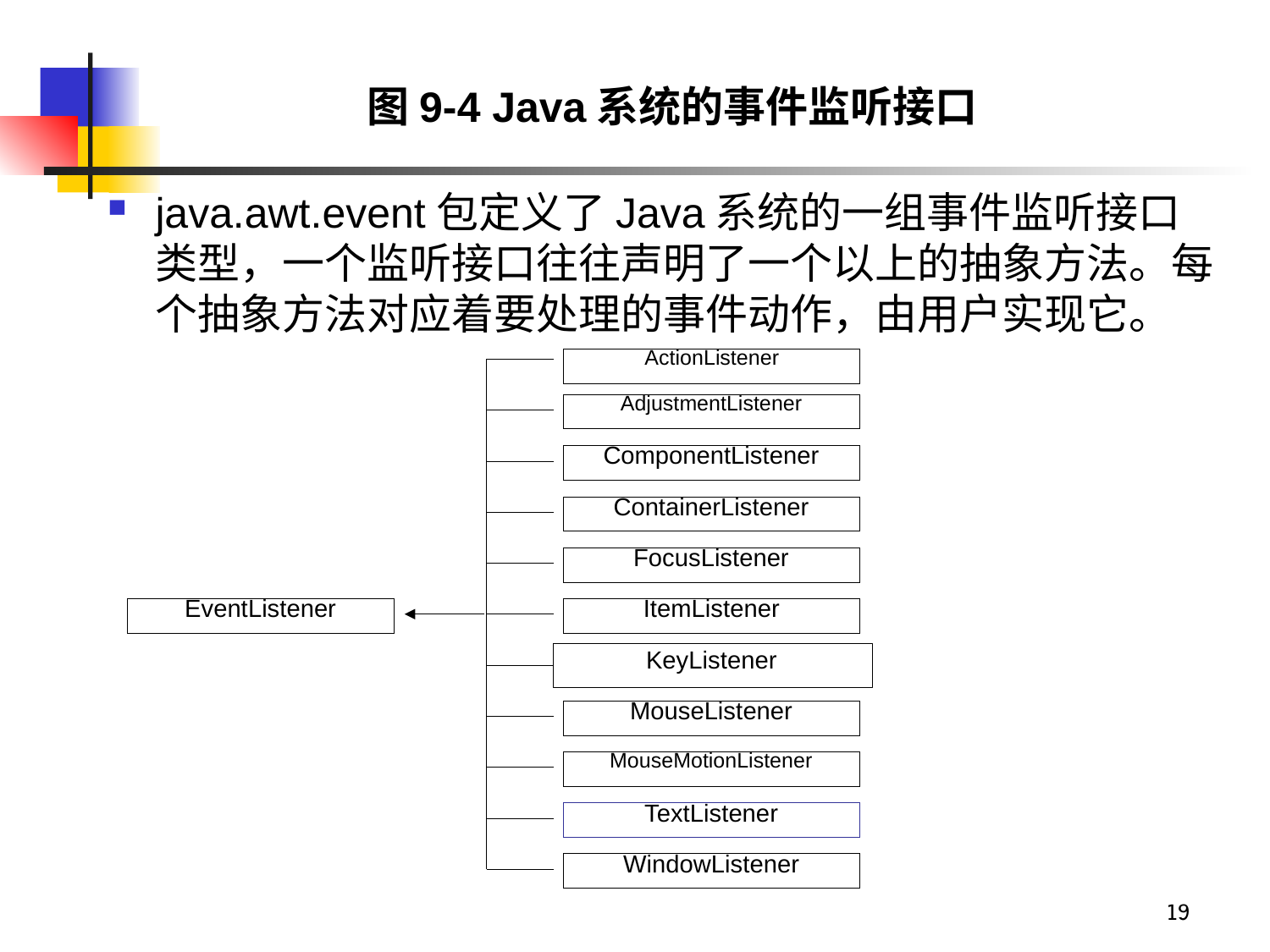

# 图9-4 Java系统的事件监听接口
java.awt.event包定义了Java系统的一组事件监听接口类型，一个监听接口往往声明了一个以上的抽象方法。每个抽象方法对应着要处理的事件动作，由用户实现它。

ActionListener

AdjustmentListener

ComponentListener

ContainerListener

FocusListener

EventListener
ItemListener

KeyListener

MouseListener

MouseMotionListener

TextListener

WindowListener